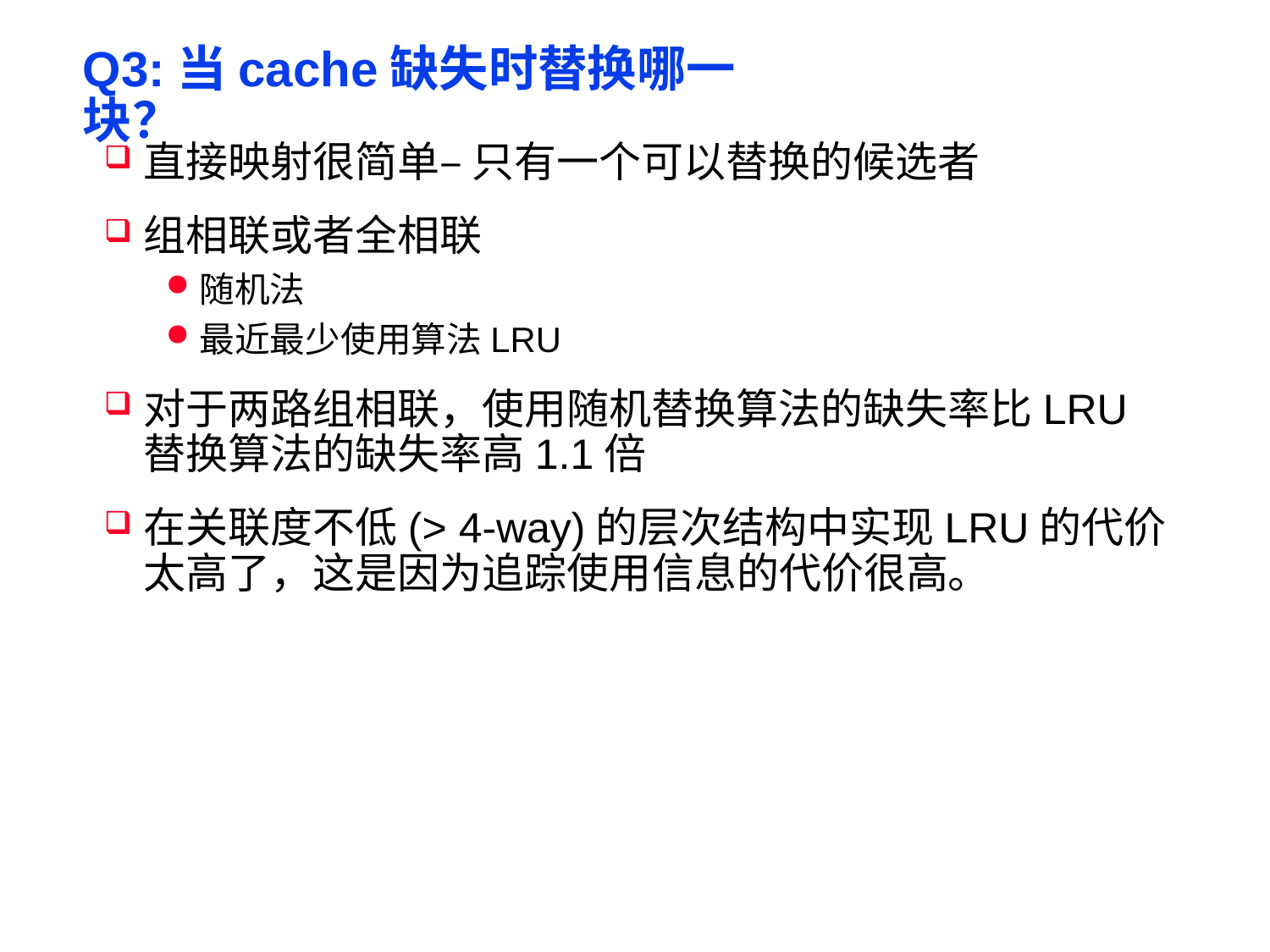

# Q3:当cache缺失时替换哪一块？
直接映射很简单– 只有一个可以替换的候选者
组相联或者全相联
随机法
最近最少使用算法LRU
对于两路组相联，使用随机替换算法的缺失率比LRU替换算法的缺失率高1.1倍
在关联度不低(> 4-way)的层次结构中实现LRU的代价太高了，这是因为追踪使用信息的代价很高。